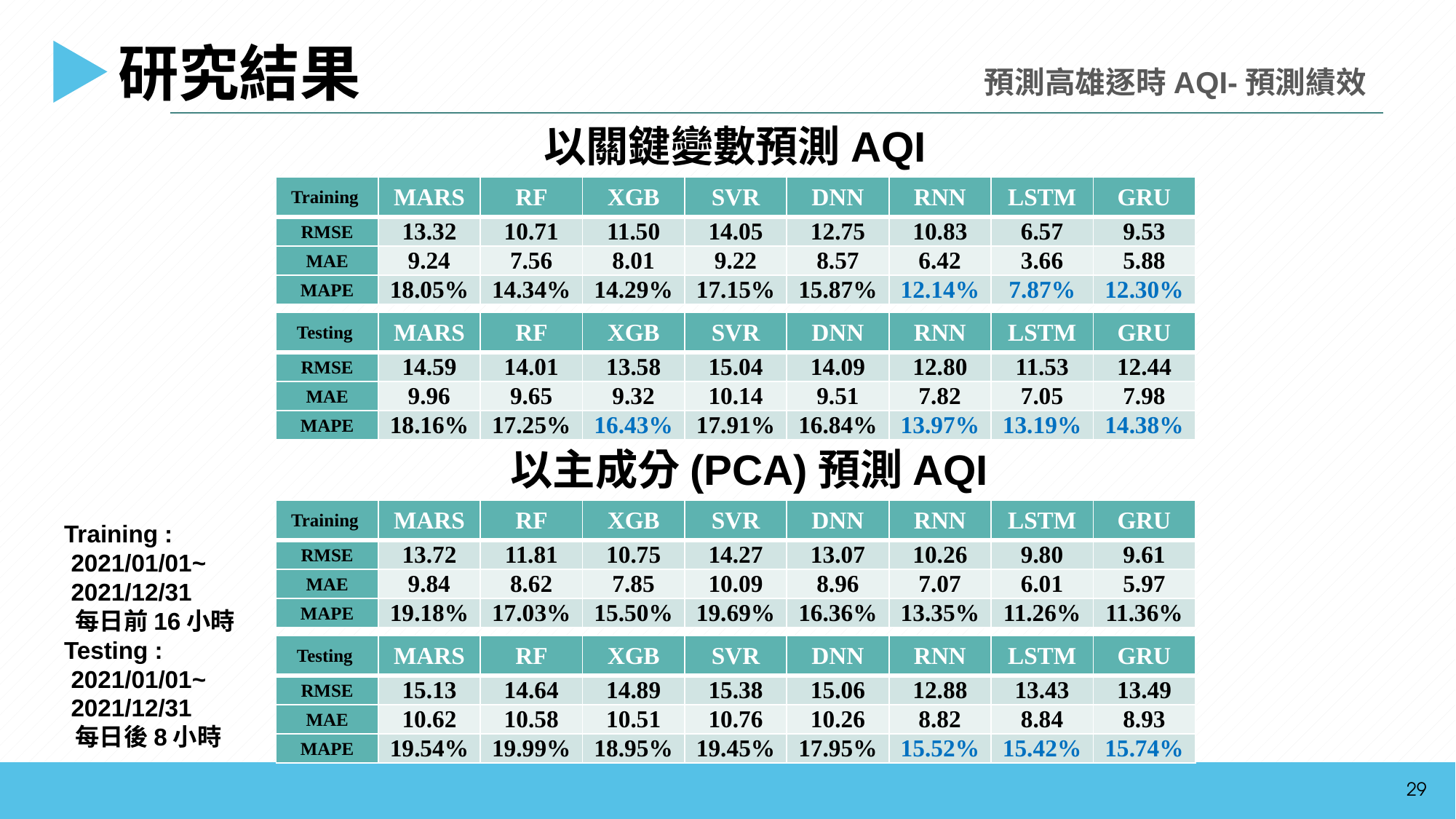

研究結果

預測高雄逐時AQI-預測績效
以關鍵變數預測AQI
| Training | MARS | RF | XGB | SVR | DNN | RNN | LSTM | GRU |
| --- | --- | --- | --- | --- | --- | --- | --- | --- |
| RMSE | 13.32 | 10.71 | 11.50 | 14.05 | 12.75 | 10.83 | 6.57 | 9.53 |
| MAE | 9.24 | 7.56 | 8.01 | 9.22 | 8.57 | 6.42 | 3.66 | 5.88 |
| MAPE | 18.05% | 14.34% | 14.29% | 17.15% | 15.87% | 12.14% | 7.87% | 12.30% |
| Testing | MARS | RF | XGB | SVR | DNN | RNN | LSTM | GRU |
| --- | --- | --- | --- | --- | --- | --- | --- | --- |
| RMSE | 14.59 | 14.01 | 13.58 | 15.04 | 14.09 | 12.80 | 11.53 | 12.44 |
| MAE | 9.96 | 9.65 | 9.32 | 10.14 | 9.51 | 7.82 | 7.05 | 7.98 |
| MAPE | 18.16% | 17.25% | 16.43% | 17.91% | 16.84% | 13.97% | 13.19% | 14.38% |
以主成分(PCA)預測AQI
| Training | MARS | RF | XGB | SVR | DNN | RNN | LSTM | GRU |
| --- | --- | --- | --- | --- | --- | --- | --- | --- |
| RMSE | 13.72 | 11.81 | 10.75 | 14.27 | 13.07 | 10.26 | 9.80 | 9.61 |
| MAE | 9.84 | 8.62 | 7.85 | 10.09 | 8.96 | 7.07 | 6.01 | 5.97 |
| MAPE | 19.18% | 17.03% | 15.50% | 19.69% | 16.36% | 13.35% | 11.26% | 11.36% |
Training :
 2021/01/01~
 2021/12/31
 每日前16小時
Testing :
 2021/01/01~
 2021/12/31
 每日後8小時
| Testing | MARS | RF | XGB | SVR | DNN | RNN | LSTM | GRU |
| --- | --- | --- | --- | --- | --- | --- | --- | --- |
| RMSE | 15.13 | 14.64 | 14.89 | 15.38 | 15.06 | 12.88 | 13.43 | 13.49 |
| MAE | 10.62 | 10.58 | 10.51 | 10.76 | 10.26 | 8.82 | 8.84 | 8.93 |
| MAPE | 19.54% | 19.99% | 18.95% | 19.45% | 17.95% | 15.52% | 15.42% | 15.74% |

29